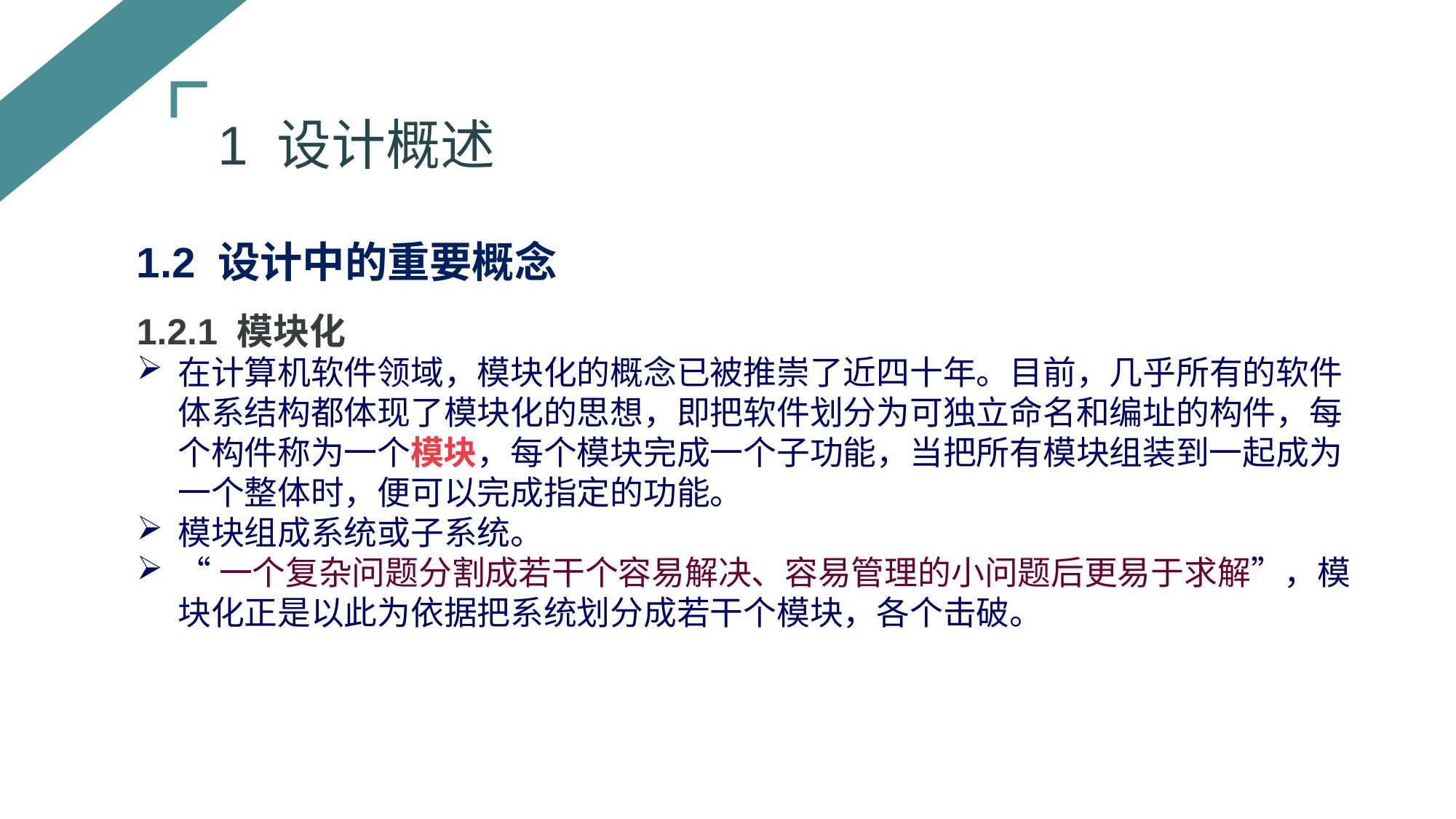

1 设计概述
1.2 设计中的重要概念
1.2.1 模块化
在计算机软件领域，模块化的概念已被推崇了近四十年。目前，几乎所有的软件体系结构都体现了模块化的思想，即把软件划分为可独立命名和编址的构件，每个构件称为一个模块，每个模块完成一个子功能，当把所有模块组装到一起成为一个整体时，便可以完成指定的功能。
模块组成系统或子系统。
“一个复杂问题分割成若干个容易解决、容易管理的小问题后更易于求解”，模块化正是以此为依据把系统划分成若干个模块，各个击破。